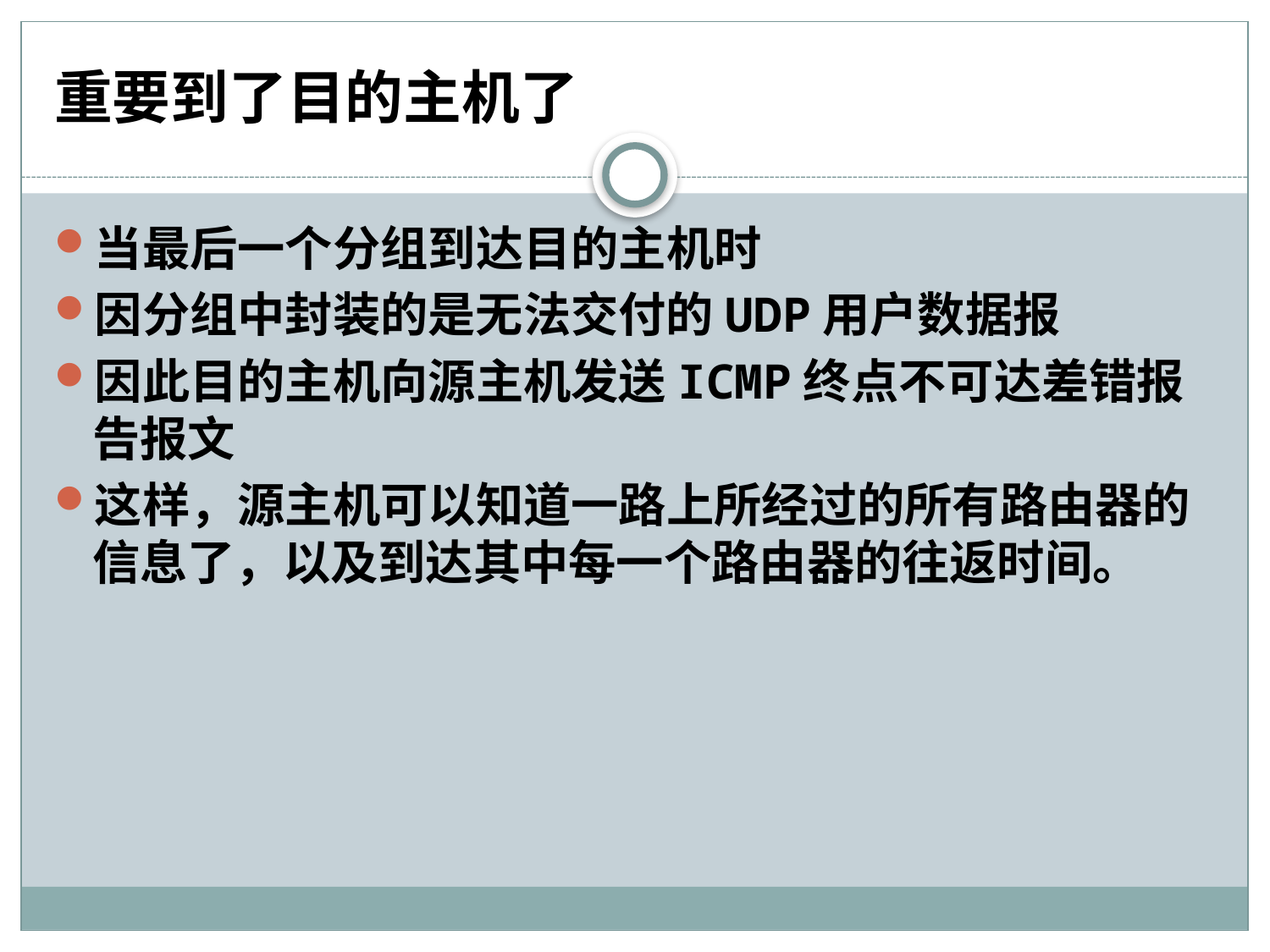

# 重要到了目的主机了
当最后一个分组到达目的主机时
因分组中封装的是无法交付的UDP用户数据报
因此目的主机向源主机发送ICMP终点不可达差错报告报文
这样，源主机可以知道一路上所经过的所有路由器的信息了，以及到达其中每一个路由器的往返时间。